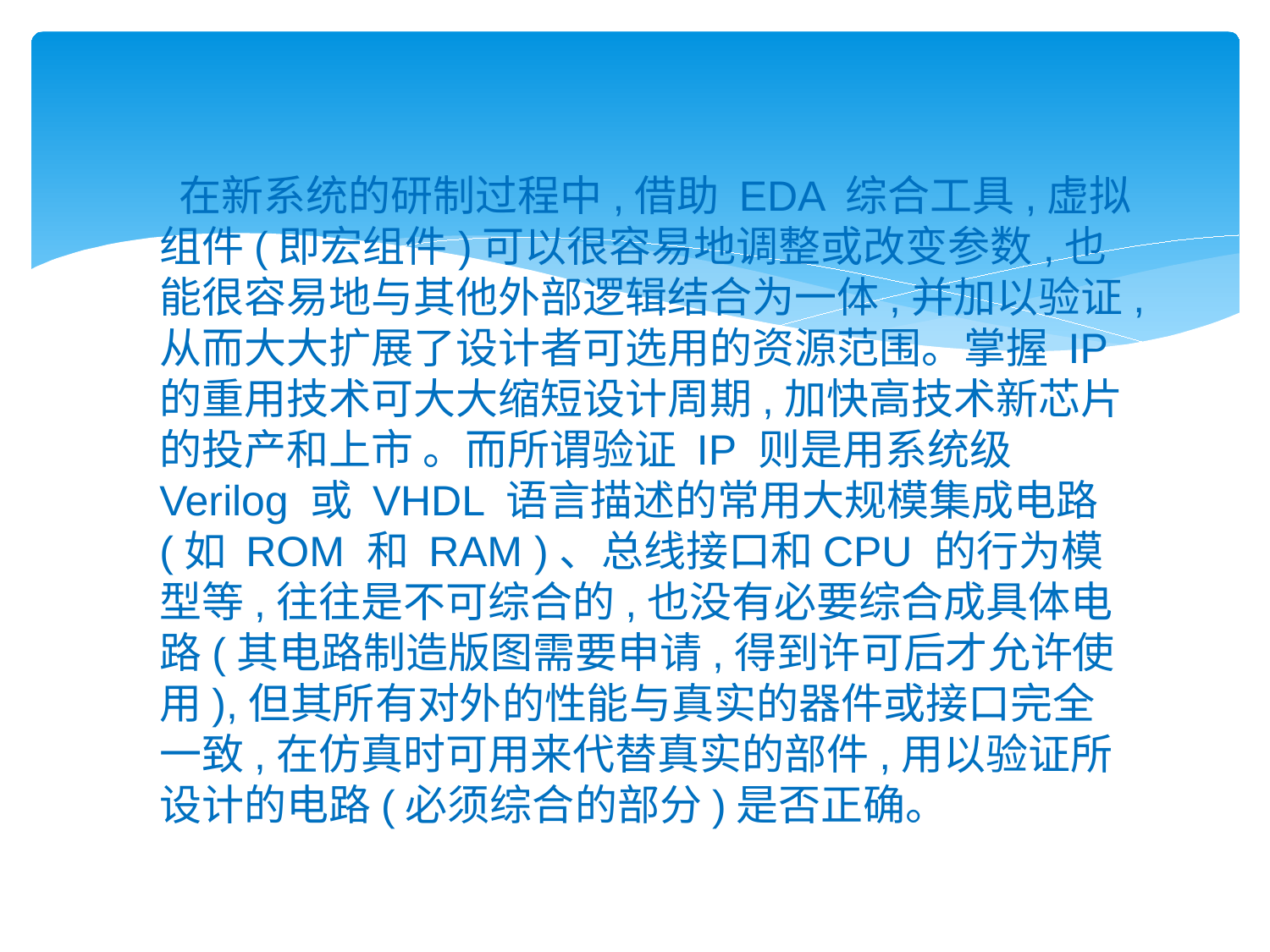

#
 在新系统的研制过程中,借助 EDA 综合工具,虚拟组件(即宏组件)可以很容易地调整或改变参数,也能很容易地与其他外部逻辑结合为一体,并加以验证,从而大大扩展了设计者可选用的资源范围。掌握 IP 的重用技术可大大缩短设计周期,加快高技术新芯片的投产和上市 。而所谓验证 IP 则是用系统级 Verilog 或 VHDL 语言描述的常用大规模集成电路(如 ROM 和 RAM )、总线接口和CPU 的行为模型等,往往是不可综合的,也没有必要综合成具体电路(其电路制造版图需要申请,得到许可后才允许使用),但其所有对外的性能与真实的器件或接口完全一致,在仿真时可用来代替真实的部件,用以验证所设计的电路(必须综合的部分)是否正确。